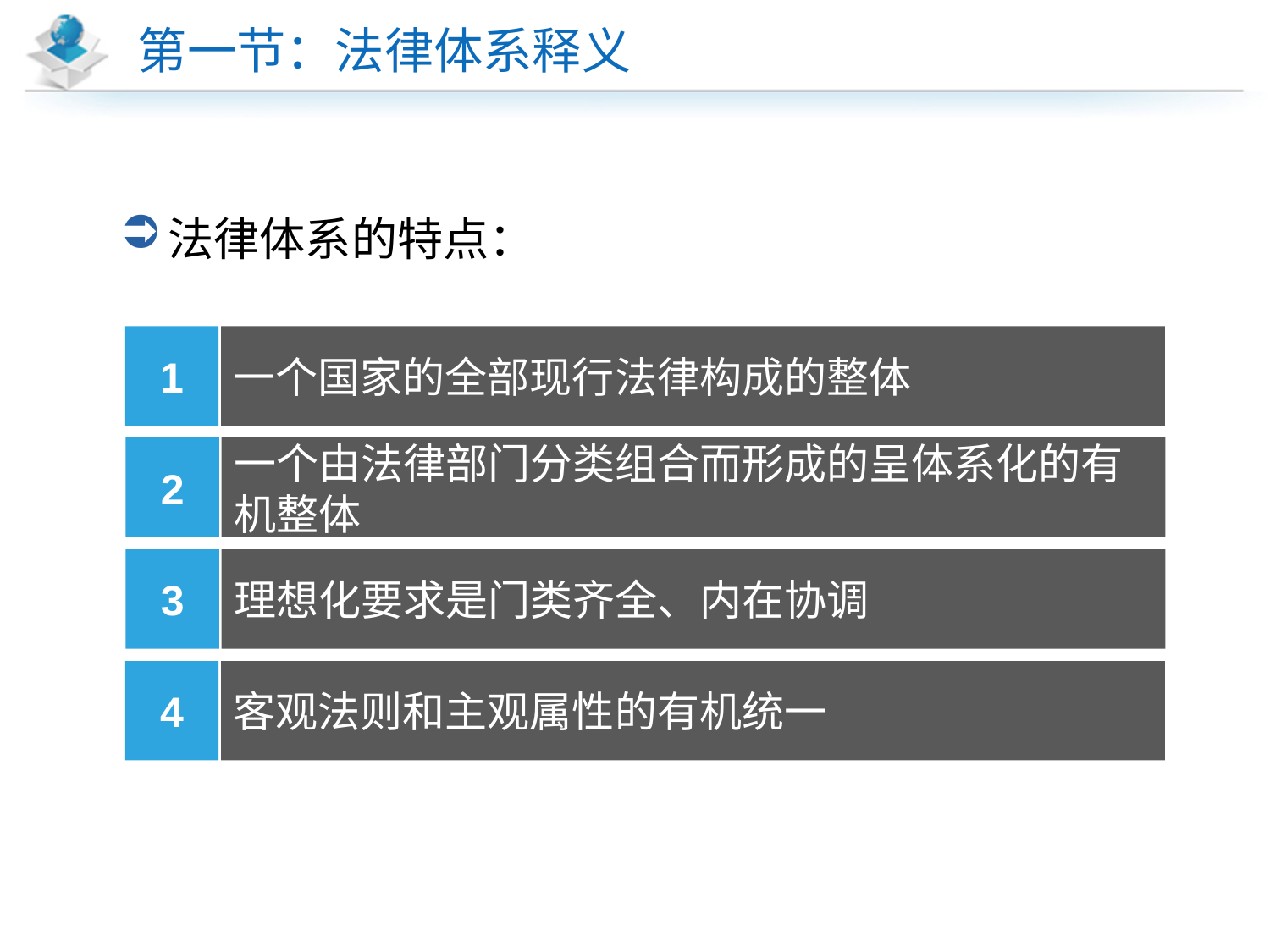

# 第一节：法律体系释义
法律体系的特点：
1
一个国家的全部现行法律构成的整体
2
一个由法律部门分类组合而形成的呈体系化的有机整体
3
理想化要求是门类齐全、内在协调
4
客观法则和主观属性的有机统一